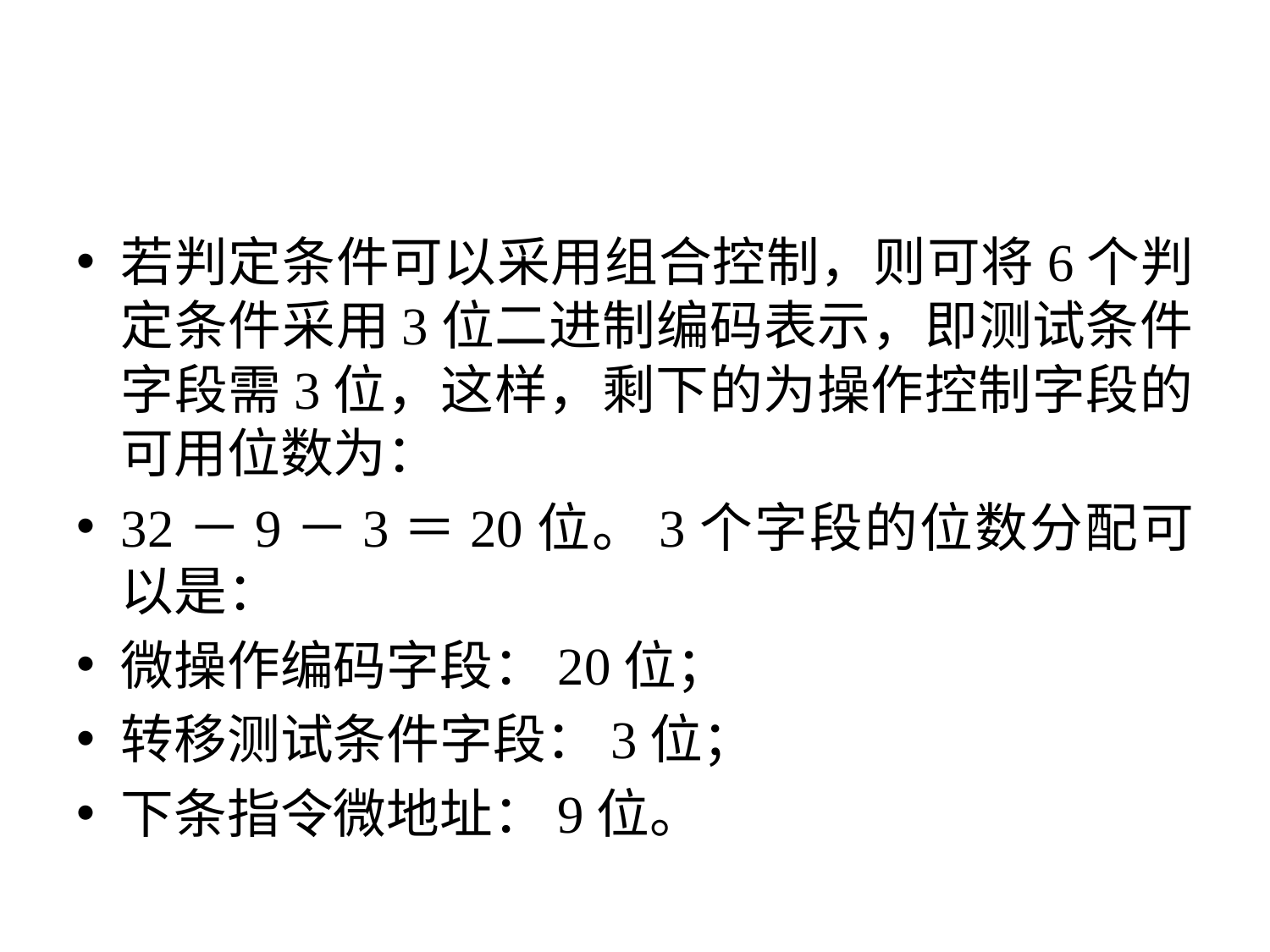

#
若判定条件可以采用组合控制，则可将6个判定条件采用3位二进制编码表示，即测试条件字段需3位，这样，剩下的为操作控制字段的可用位数为：
32－9－3＝20位。3个字段的位数分配可以是：
微操作编码字段：20位；
转移测试条件字段：3位；
下条指令微地址：9位。